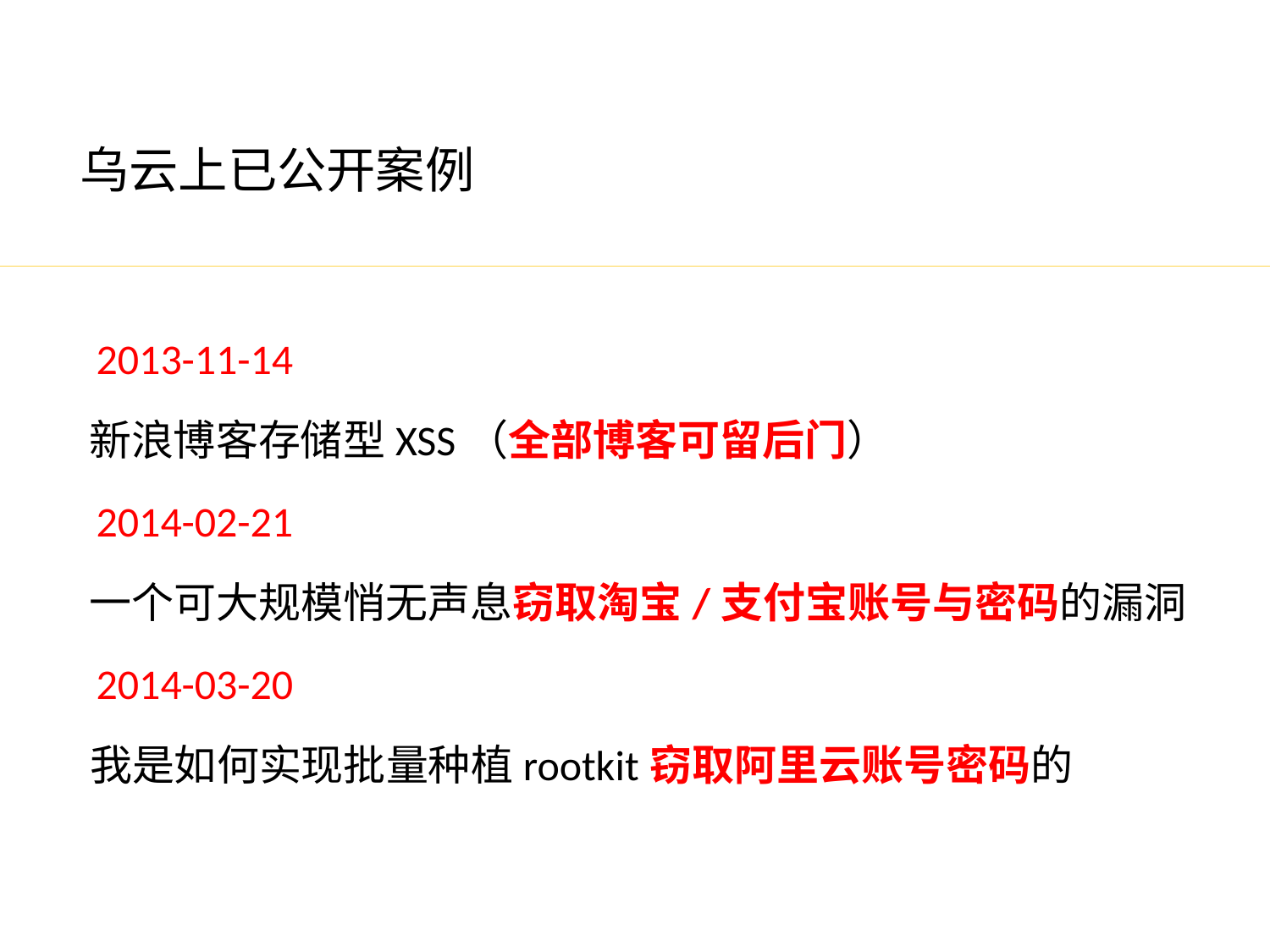

乌云上已公开案例
2013-11-14
新浪博客存储型XSS（全部博客可留后门）
2014-02-21
一个可大规模悄无声息窃取淘宝/支付宝账号与密码的漏洞
2014-03-20
我是如何实现批量种植rootkit窃取阿里云账号密码的